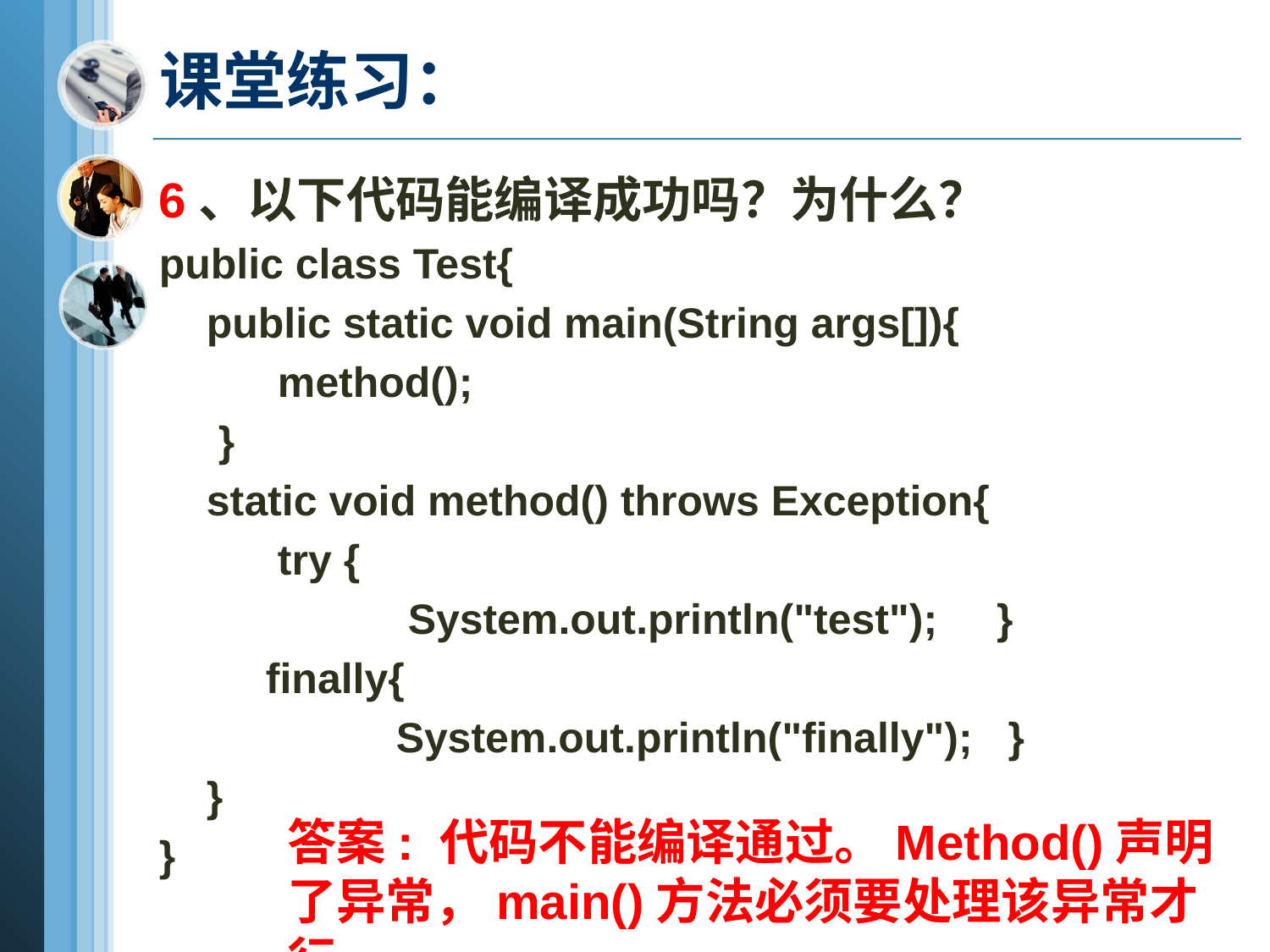

# 课堂练习：
6、以下代码能编译成功吗？为什么？
public class Test{
    public static void main(String args[]){
          method();
     }
    static void method() throws Exception{
          try {
                     System.out.println("test");     }
         finally{
                    System.out.println("finally");   }
    }
}
答案: 代码不能编译通过。Method()声明了异常，main()方法必须要处理该异常才行。